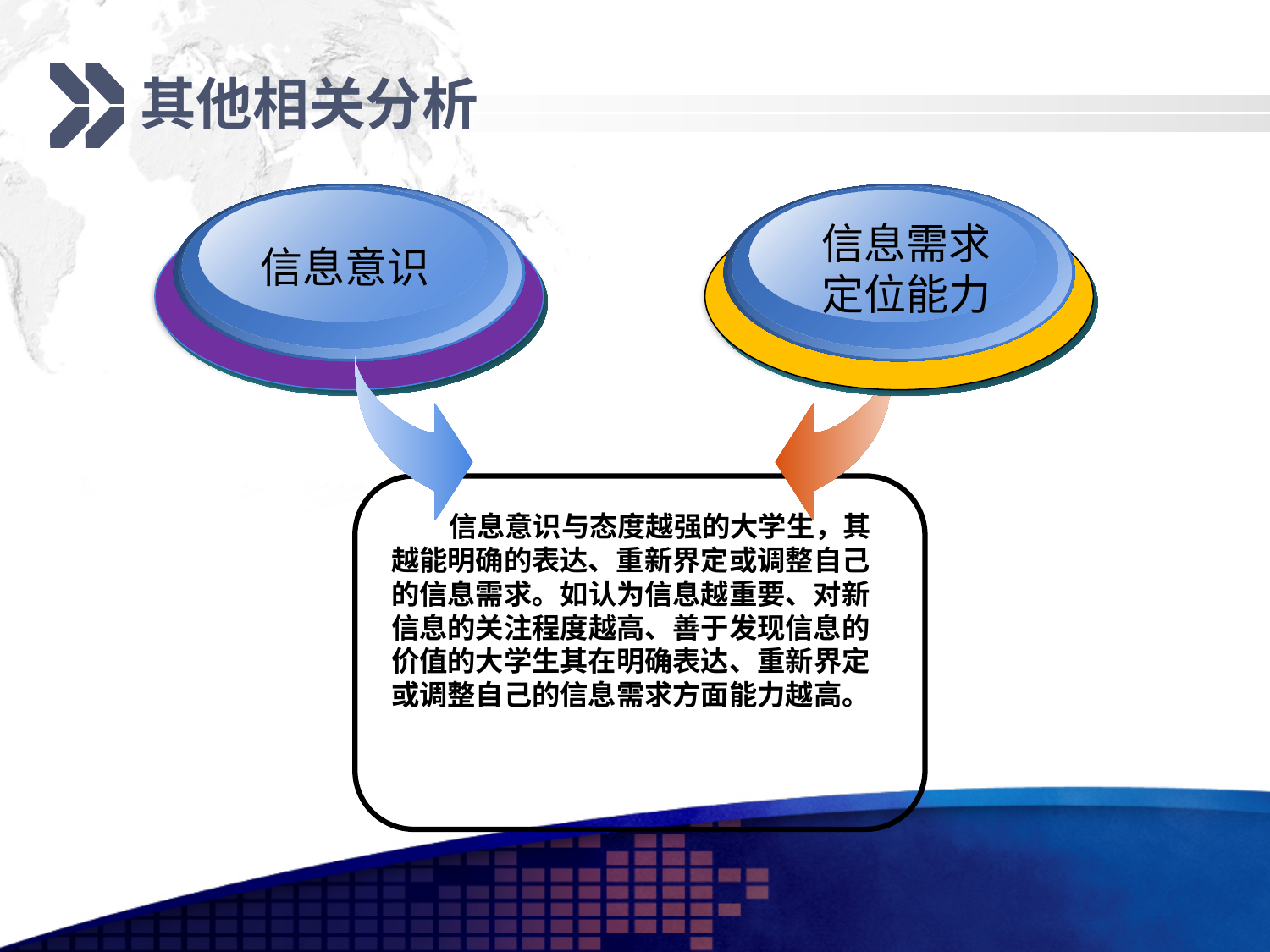

# 其他相关分析

信息意识

信息需求
定位能力

        信息意识与态度越强的大学生，其越能明确的表达、重新界定或调整自己的信息需求。如认为信息越重要、对新信息的关注程度越高、善于发现信息的价值的大学生其在明确表达、重新界定或调整自己的信息需求方面能力越高。